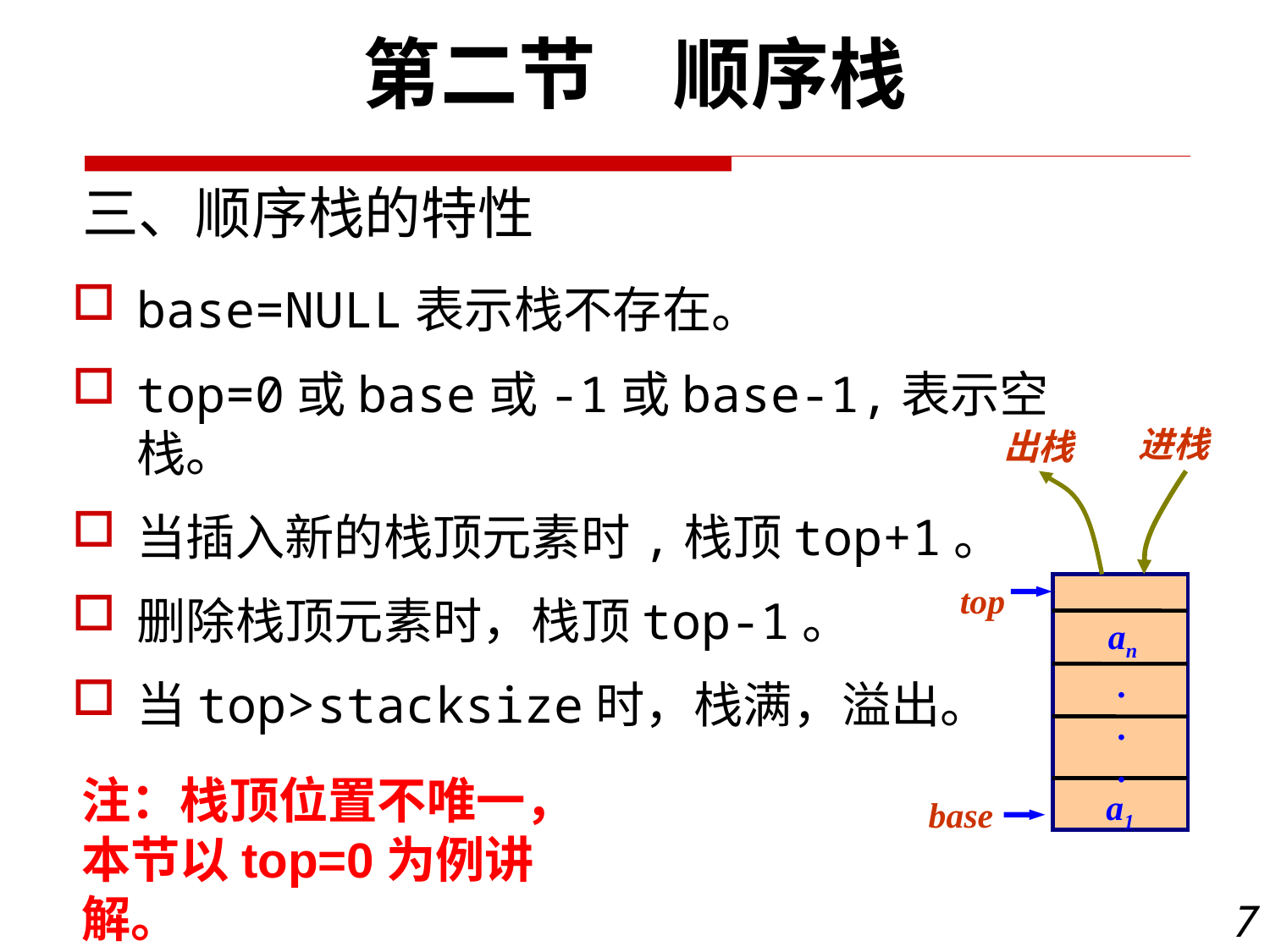

第二节　顺序栈
三、顺序栈的特性
base=NULL表示栈不存在。
top=0或base或-1或base-1,表示空栈。
当插入新的栈顶元素时,栈顶top+1。
删除栈顶元素时，栈顶top-1。
当top>stacksize时，栈满，溢出。
进栈
  出栈

an
.
.
.

top

a1
base

注：栈顶位置不唯一，本节以top=0为例讲解。
7